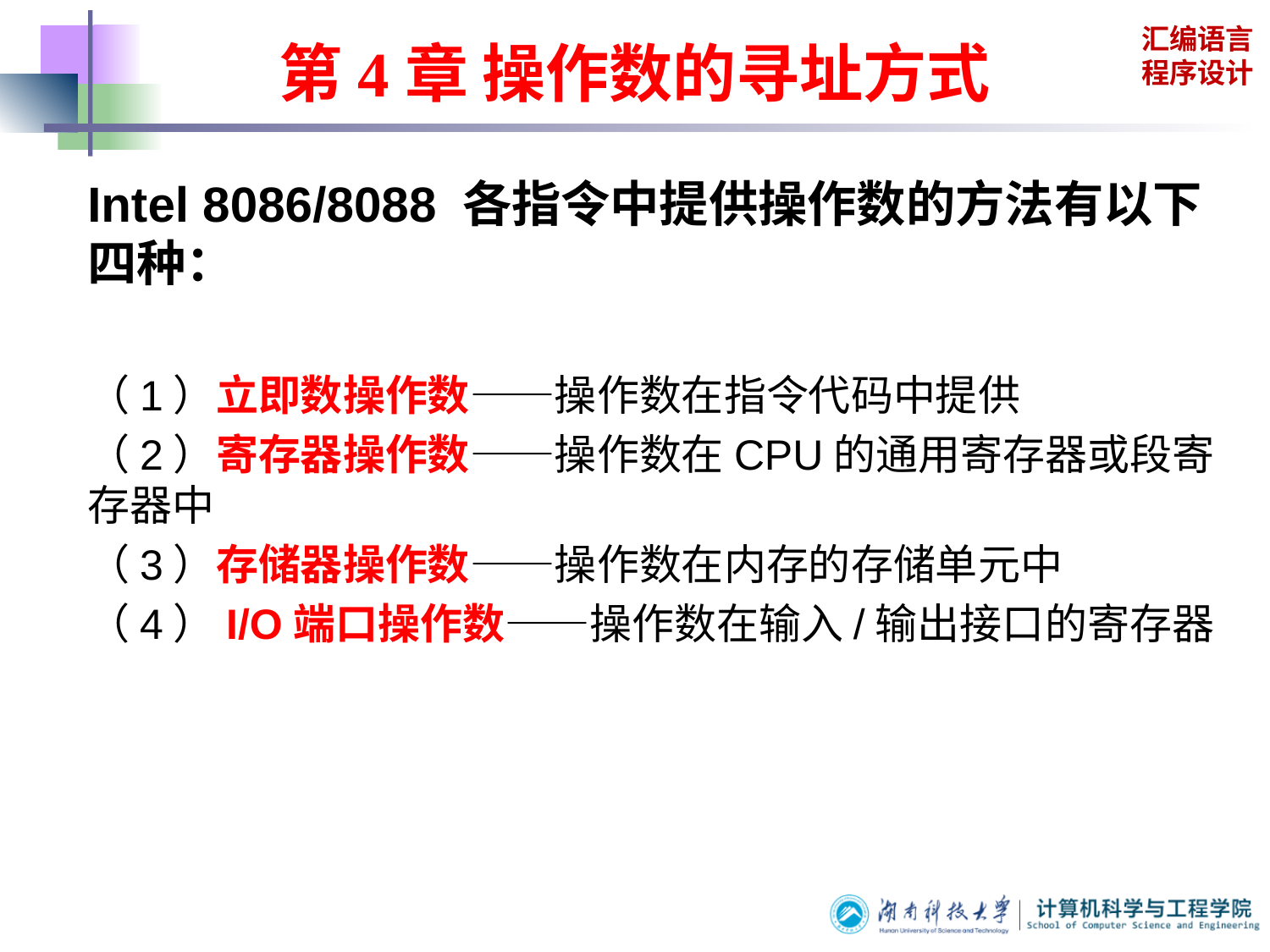

第4章 操作数的寻址方式
Intel 8086/8088 各指令中提供操作数的方法有以下四种：

（1）立即数操作数——操作数在指令代码中提供
（2）寄存器操作数——操作数在CPU的通用寄存器或段寄存器中
（3）存储器操作数——操作数在内存的存储单元中
（4）I/O端口操作数——操作数在输入/输出接口的寄存器